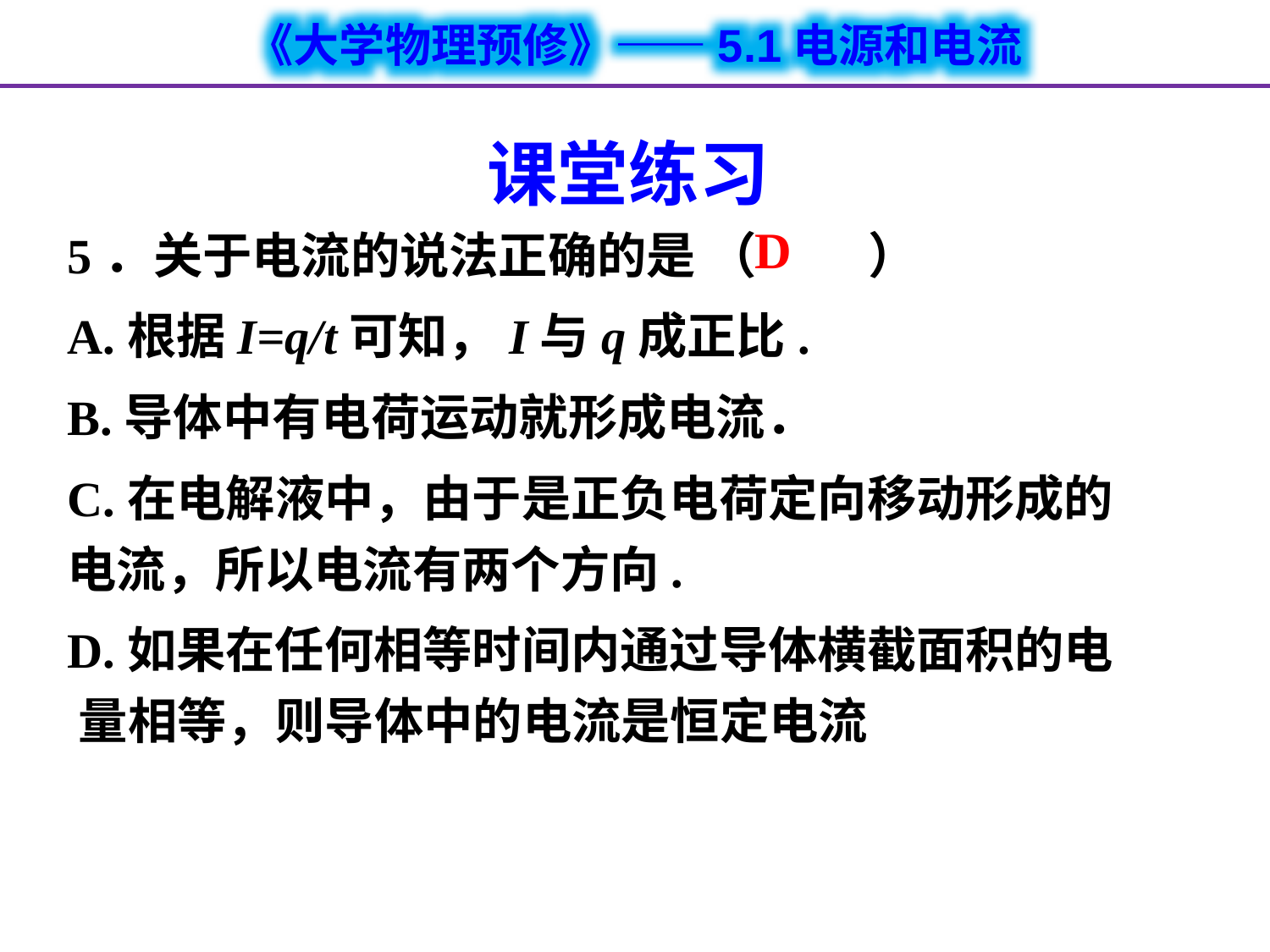

课堂练习
5．关于电流的说法正确的是 （          ）
A.根据I=q/t可知，I与q成正比.
B.导体中有电荷运动就形成电流．
C.在电解液中，由于是正负电荷定向移动形成的电流，所以电流有两个方向.
D.如果在任何相等时间内通过导体横截面积的电     量相等，则导体中的电流是恒定电流
D